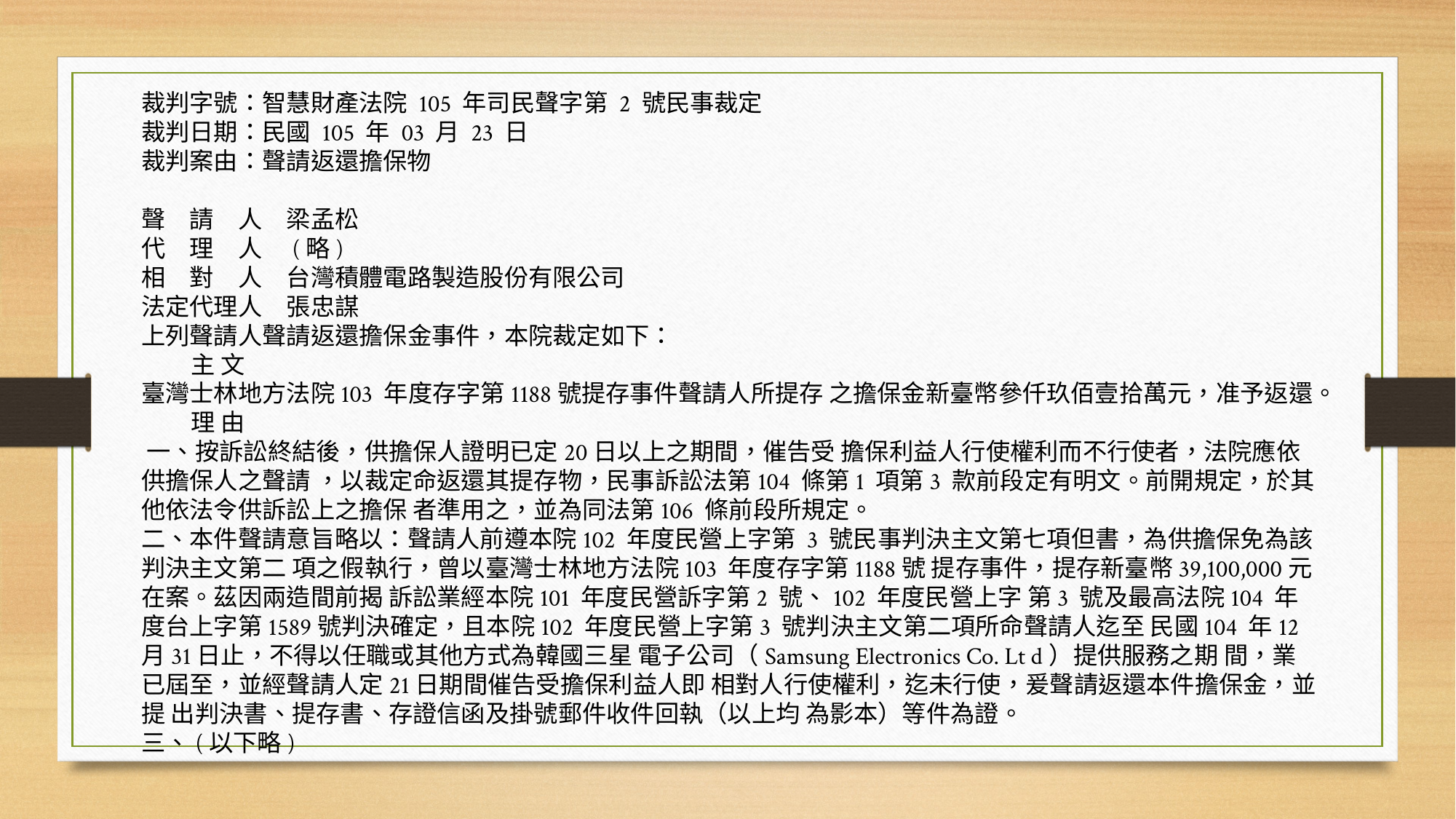

裁判字號：智慧財產法院 105 年司民聲字第 2 號民事裁定
裁判日期：民國 105 年 03 月 23 日
裁判案由：聲請返還擔保物

聲　請　人　梁孟松　
代　理　人　(略)
相　對　人　台灣積體電路製造股份有限公司
法定代理人　張忠謀
上列聲請人聲請返還擔保金事件，本院裁定如下：
        主 文
臺灣士林地方法院103 年度存字第1188號提存事件聲請人所提存 之擔保金新臺幣參仟玖佰壹拾萬元，准予返還。
        理 由
 一、按訴訟終結後，供擔保人證明已定20日以上之期間，催告受 擔保利益人行使權利而不行使者，法院應依供擔保人之聲請 ，以裁定命返還其提存物，民事訴訟法第104 條第1 項第3 款前段定有明文。前開規定，於其他依法令供訴訟上之擔保 者準用之，並為同法第106 條前段所規定。
二、本件聲請意旨略以：聲請人前遵本院102 年度民營上字第 3 號民事判決主文第七項但書，為供擔保免為該判決主文第二 項之假執行，曾以臺灣士林地方法院103 年度存字第1188號 提存事件，提存新臺幣39,100,000元在案。茲因兩造間前揭 訴訟業經本院101 年度民營訴字第2 號、102 年度民營上字 第3 號及最高法院104 年度台上字第1589號判決確定，且本院102 年度民營上字第3 號判決主文第二項所命聲請人迄至 民國104 年12月31日止，不得以任職或其他方式為韓國三星 電子公司（Samsung Electronics Co. Lt d）提供服務之期 間，業已屆至，並經聲請人定21日期間催告受擔保利益人即 相對人行使權利，迄未行使，爰聲請返還本件擔保金，並提 出判決書、提存書、存證信函及掛號郵件收件回執（以上均 為影本）等件為證。
三、(以下略)